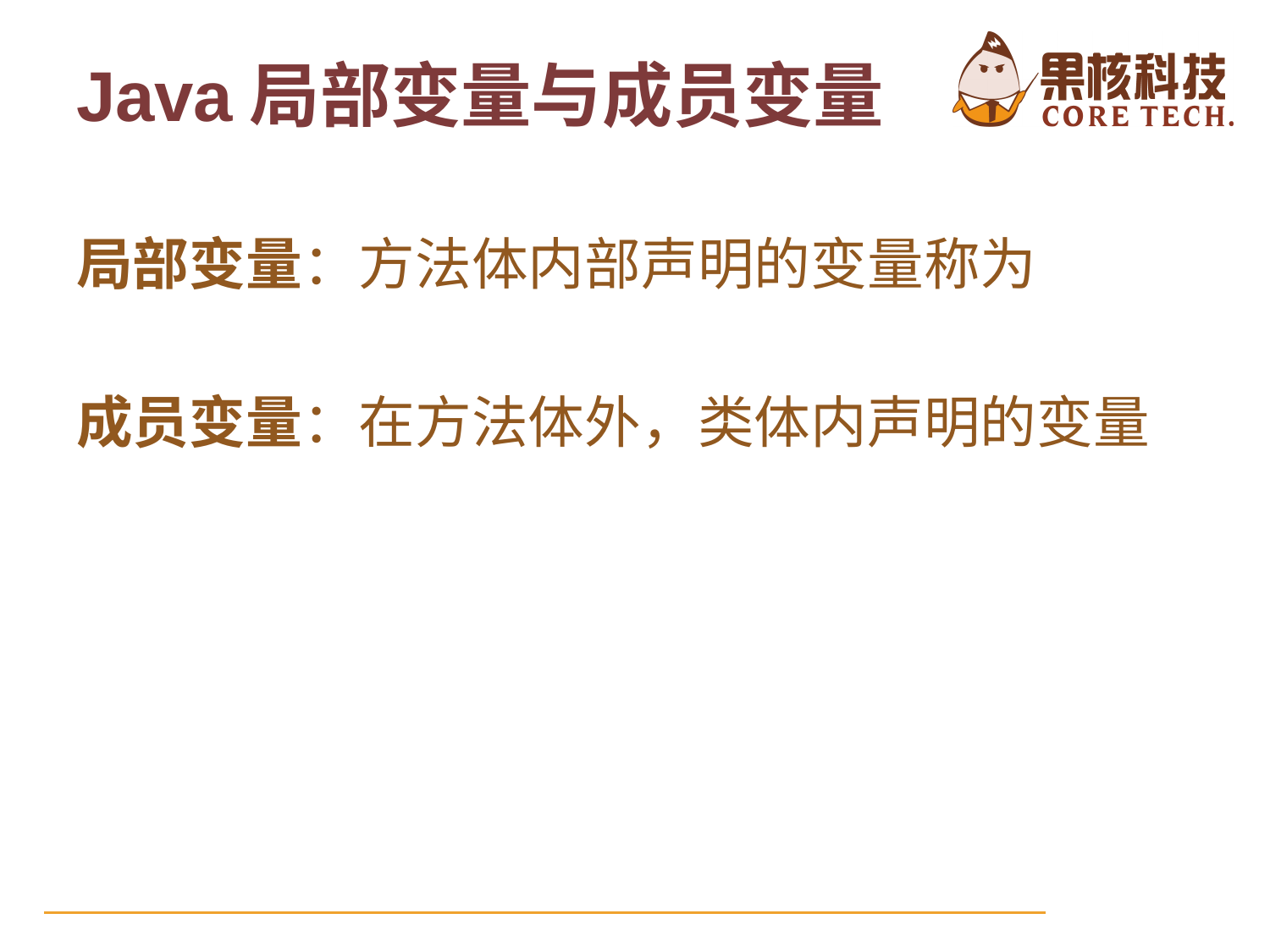

# Java局部变量与成员变量
局部变量：方法体内部声明的变量称为

成员变量：在方法体外，类体内声明的变量